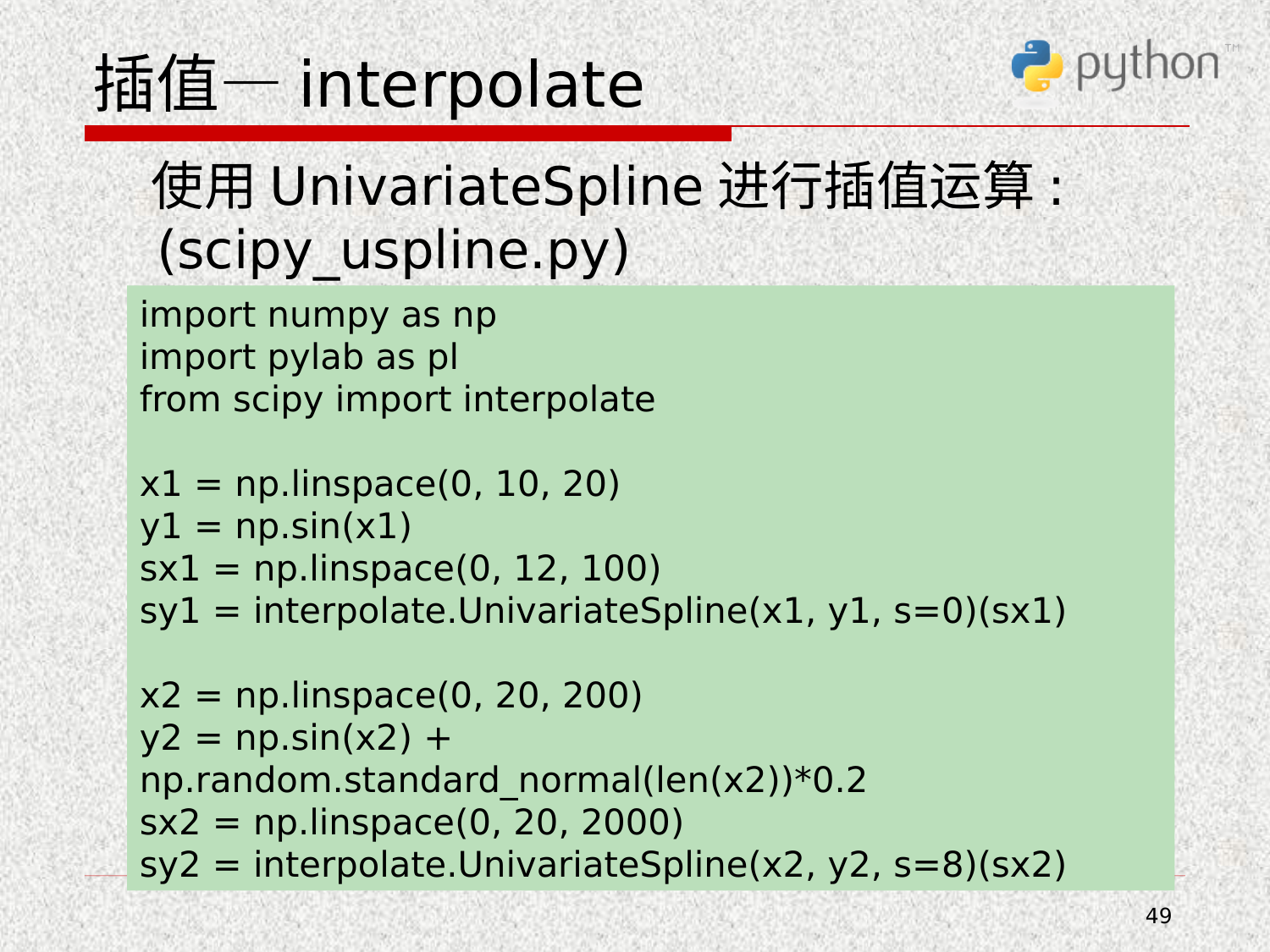

# 插值—interpolate
    使用UnivariateSpline进行插值运算:(scipy_uspline.py)

import numpy as np
import pylab as pl
from scipy import interpolate
x1 = np.linspace(0, 10, 20)
y1 = np.sin(x1)
sx1 = np.linspace(0, 12, 100)
sy1 = interpolate.UnivariateSpline(x1, y1, s=0)(sx1)
x2 = np.linspace(0, 20, 200)
y2 = np.sin(x2) + np.random.standard_normal(len(x2))*0.2
sx2 = np.linspace(0, 20, 2000)
sy2 = interpolate.UnivariateSpline(x2, y2, s=8)(sx2)
49